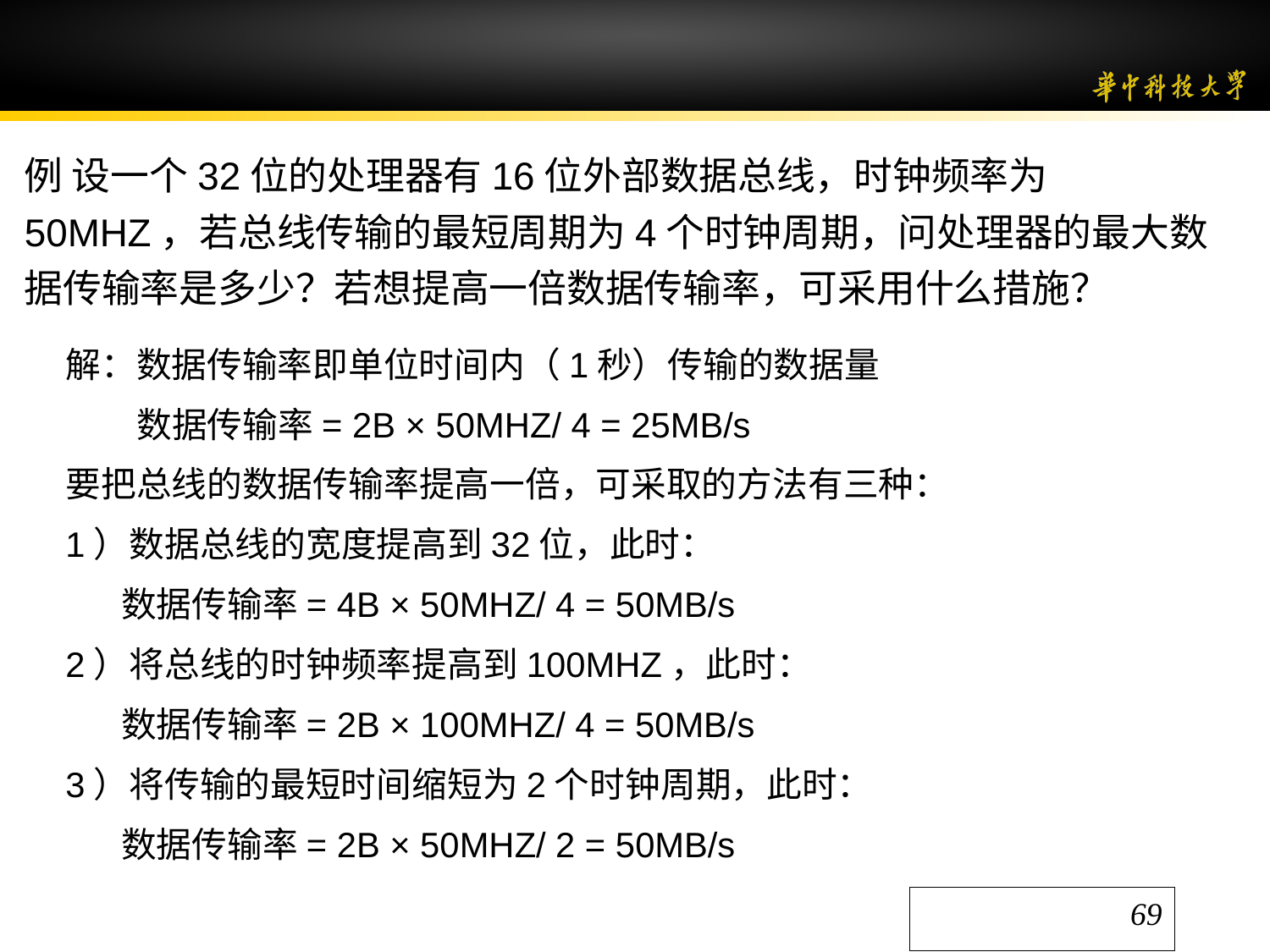

例 设一个32位的处理器有16位外部数据总线，时钟频率为50MHZ，若总线传输的最短周期为4个时钟周期，问处理器的最大数据传输率是多少？若想提高一倍数据传输率，可采用什么措施？
解：数据传输率即单位时间内（1秒）传输的数据量
        数据传输率= 2B × 50MHZ/ 4 = 25MB/s
要把总线的数据传输率提高一倍，可采取的方法有三种：
1）数据总线的宽度提高到32位，此时：
      数据传输率= 4B × 50MHZ/ 4 = 50MB/s
2）将总线的时钟频率提高到100MHZ，此时：
      数据传输率= 2B × 100MHZ/ 4 = 50MB/s
3）将传输的最短时间缩短为2个时钟周期，此时：
      数据传输率= 2B × 50MHZ/ 2 = 50MB/s
69